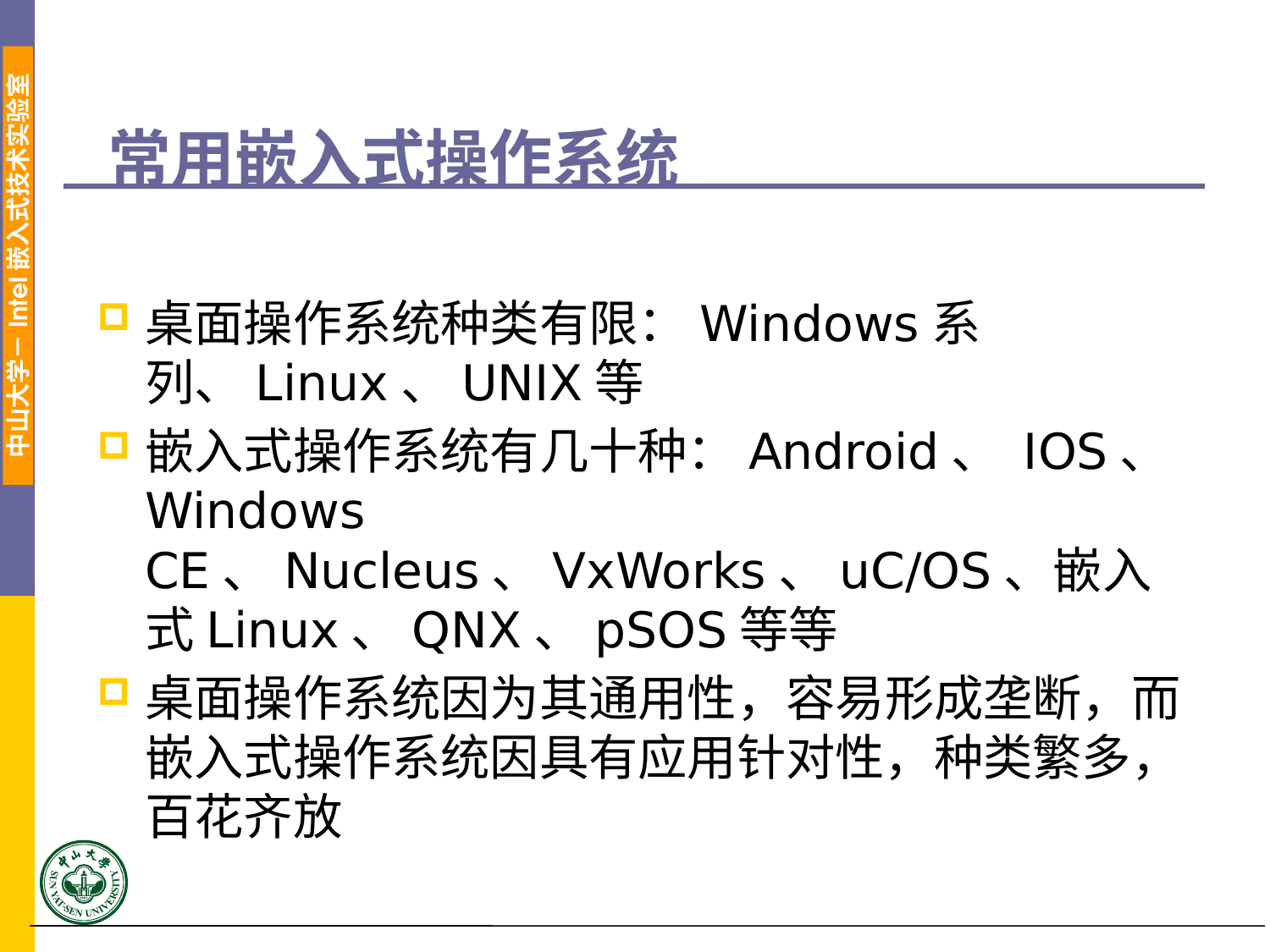

# 常用嵌入式操作系统
桌面操作系统种类有限：Windows系列、Linux、UNIX等
嵌入式操作系统有几十种：Android、 IOS、Windows CE、Nucleus、VxWorks、uC/OS、嵌入式Linux、QNX、pSOS等等
桌面操作系统因为其通用性，容易形成垄断，而嵌入式操作系统因具有应用针对性，种类繁多，百花齐放